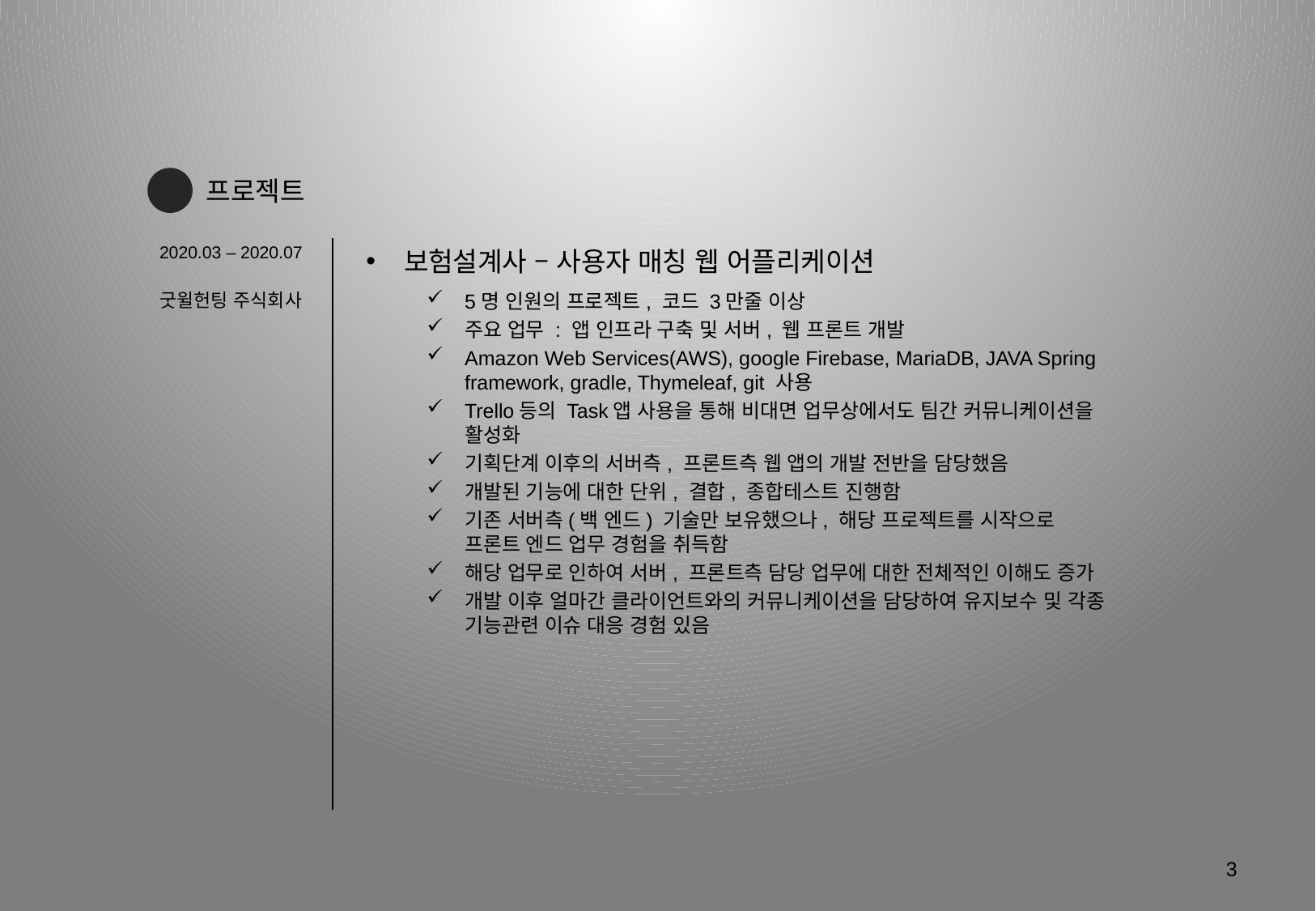

프로젝트
2020.03 – 2020.07
보험설계사 – 사용자 매칭 웹 어플리케이션

굿윌헌팅 주식회사
5명 인원의 프로젝트, 코드 3만줄 이상
주요 업무 : 앱 인프라 구축 및 서버, 웹 프론트 개발
Amazon Web Services(AWS), google Firebase, MariaDB, JAVA Spring framework, gradle, Thymeleaf, git 사용
Trello등의 Task앱 사용을 통해 비대면 업무상에서도 팀간 커뮤니케이션을 활성화
기획단계 이후의 서버측, 프론트측 웹 앱의 개발 전반을 담당했음
개발된 기능에 대한 단위, 결합, 종합테스트 진행함
기존 서버측(백 엔드) 기술만 보유했으나, 해당 프로젝트를 시작으로
프론트 엔드 업무 경험을 취득함
해당 업무로 인하여 서버, 프론트측 담당 업무에 대한 전체적인 이해도 증가
개발 이후 얼마간 클라이언트와의 커뮤니케이션을 담당하여 유지보수 및 각종 기능관련 이슈 대응 경험 있음
3